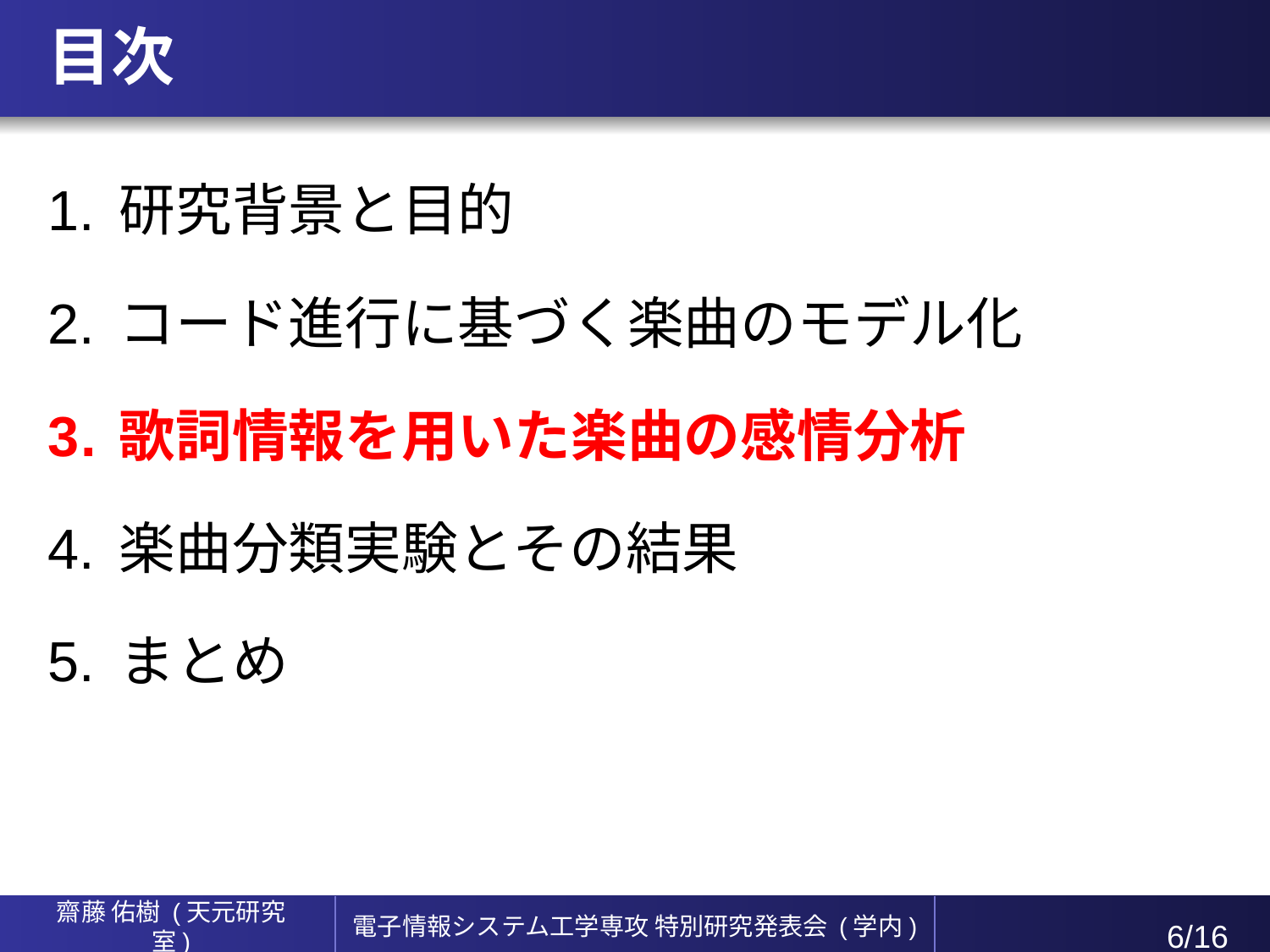

# 目次
研究背景と目的
コード進行に基づく楽曲のモデル化
歌詞情報を用いた楽曲の感情分析
楽曲分類実験とその結果
まとめ
6/16